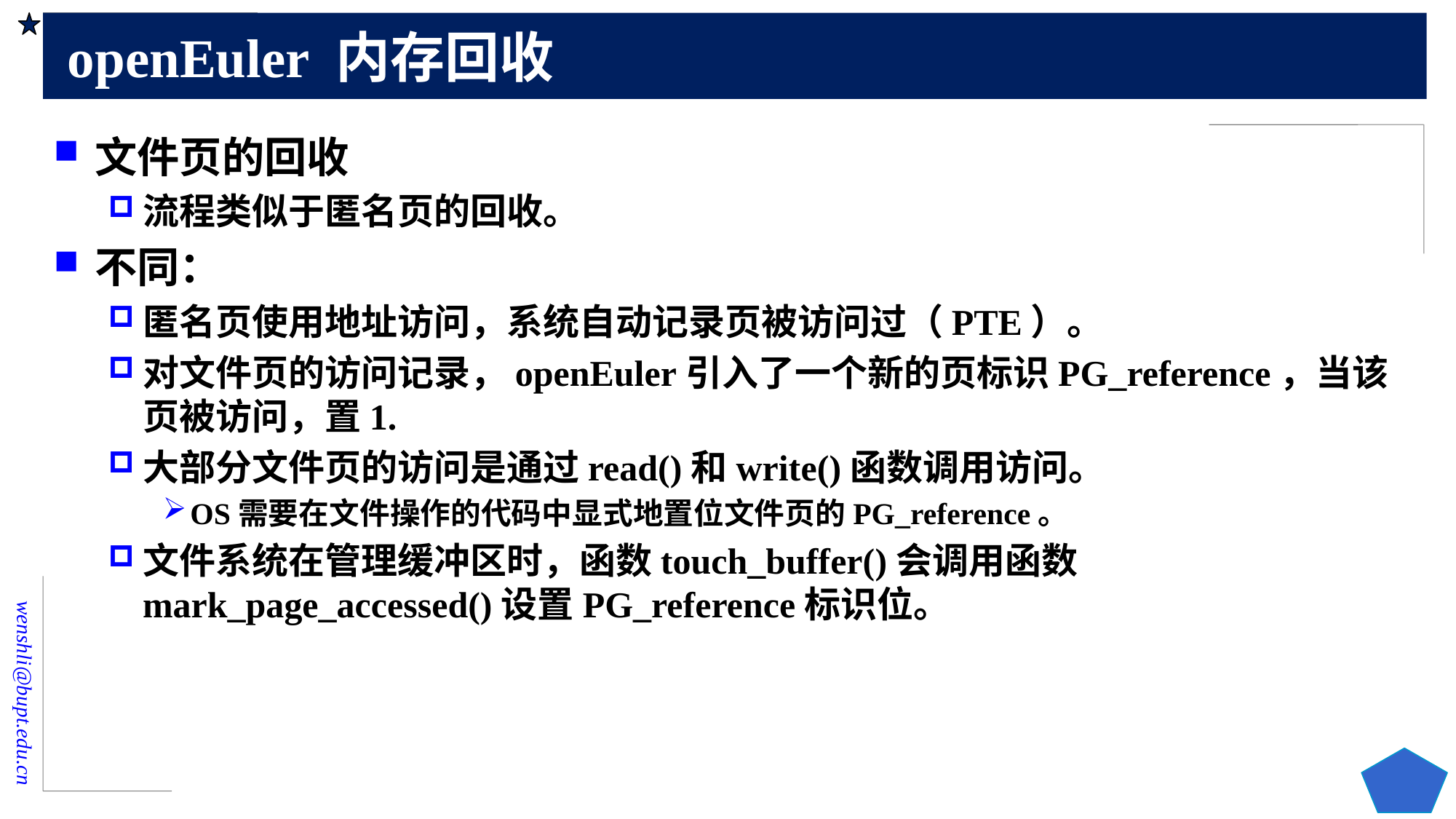

# openEuler 内存回收
文件页的回收
流程类似于匿名页的回收。
不同：
匿名页使用地址访问，系统自动记录页被访问过（PTE）。
对文件页的访问记录，openEuler引入了一个新的页标识PG_reference，当该页被访问，置1.
大部分文件页的访问是通过read()和write()函数调用访问。
OS需要在文件操作的代码中显式地置位文件页的PG_reference。
文件系统在管理缓冲区时，函数touch_buffer()会调用函数mark_page_accessed()设置PG_reference标识位。

115